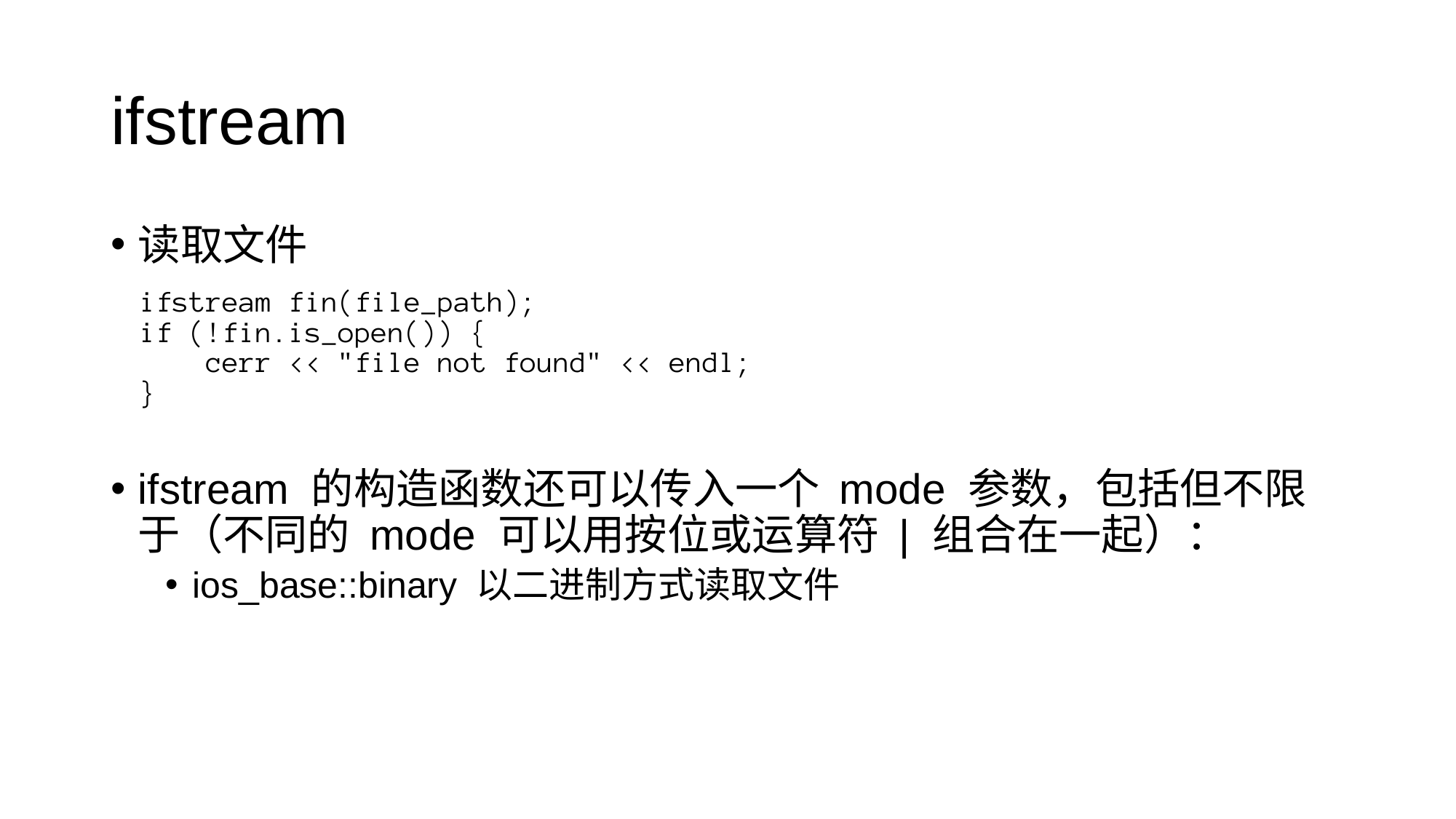

# ifstream
读取文件

ifstream 的构造函数还可以传入一个 mode 参数，包括但不限于（不同的 mode 可以用按位或运算符 | 组合在一起）：
ios_base::binary 以二进制方式读取文件

| ifstream fin(file\_path); if (!fin.is\_open()) { cerr << "file not found" << endl; } |
| --- |